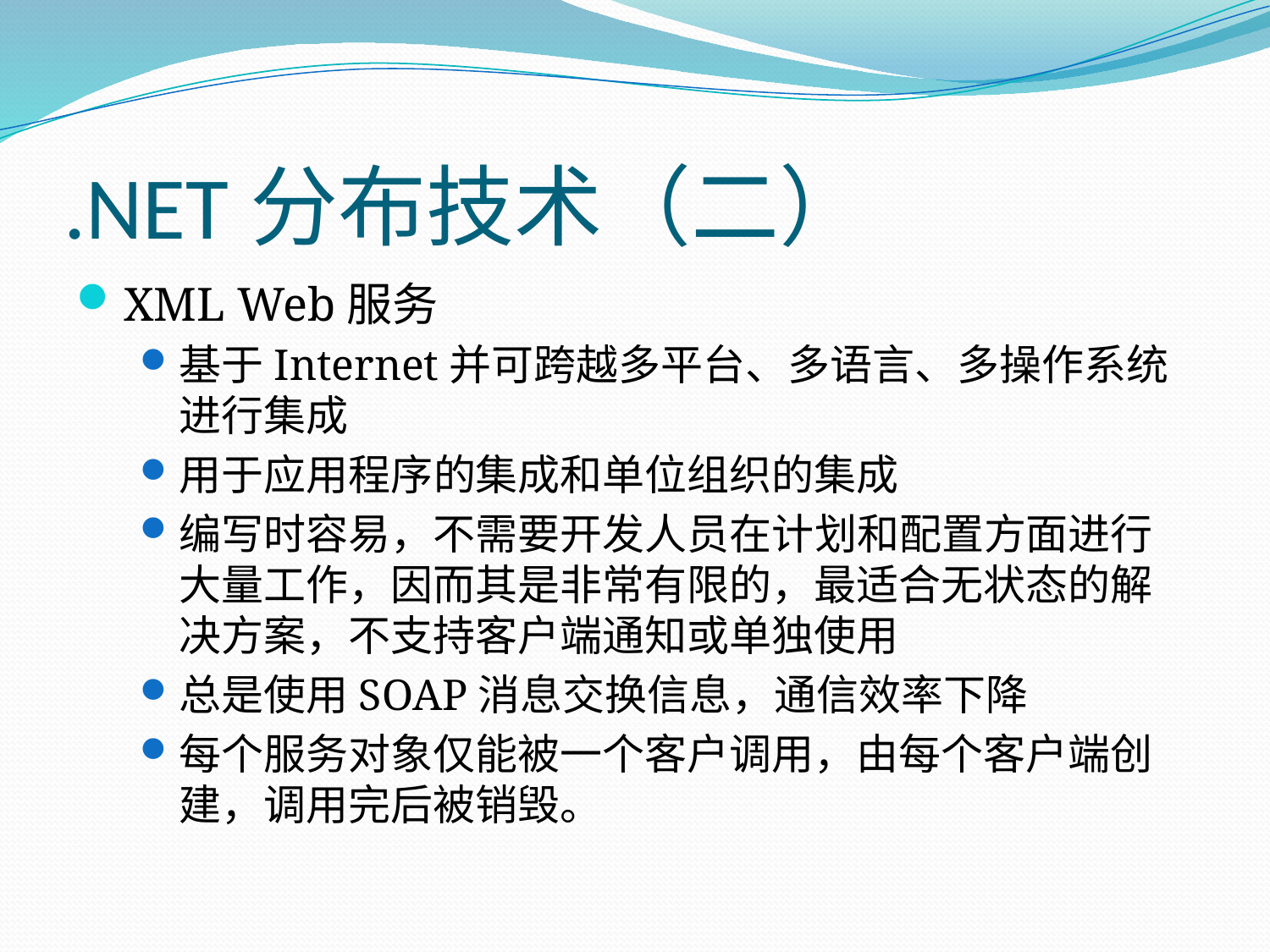

# .NET分布技术（二）
XML Web服务
基于Internet并可跨越多平台、多语言、多操作系统进行集成
用于应用程序的集成和单位组织的集成
编写时容易，不需要开发人员在计划和配置方面进行大量工作，因而其是非常有限的，最适合无状态的解决方案，不支持客户端通知或单独使用
总是使用SOAP消息交换信息，通信效率下降
每个服务对象仅能被一个客户调用，由每个客户端创建，调用完后被销毁。